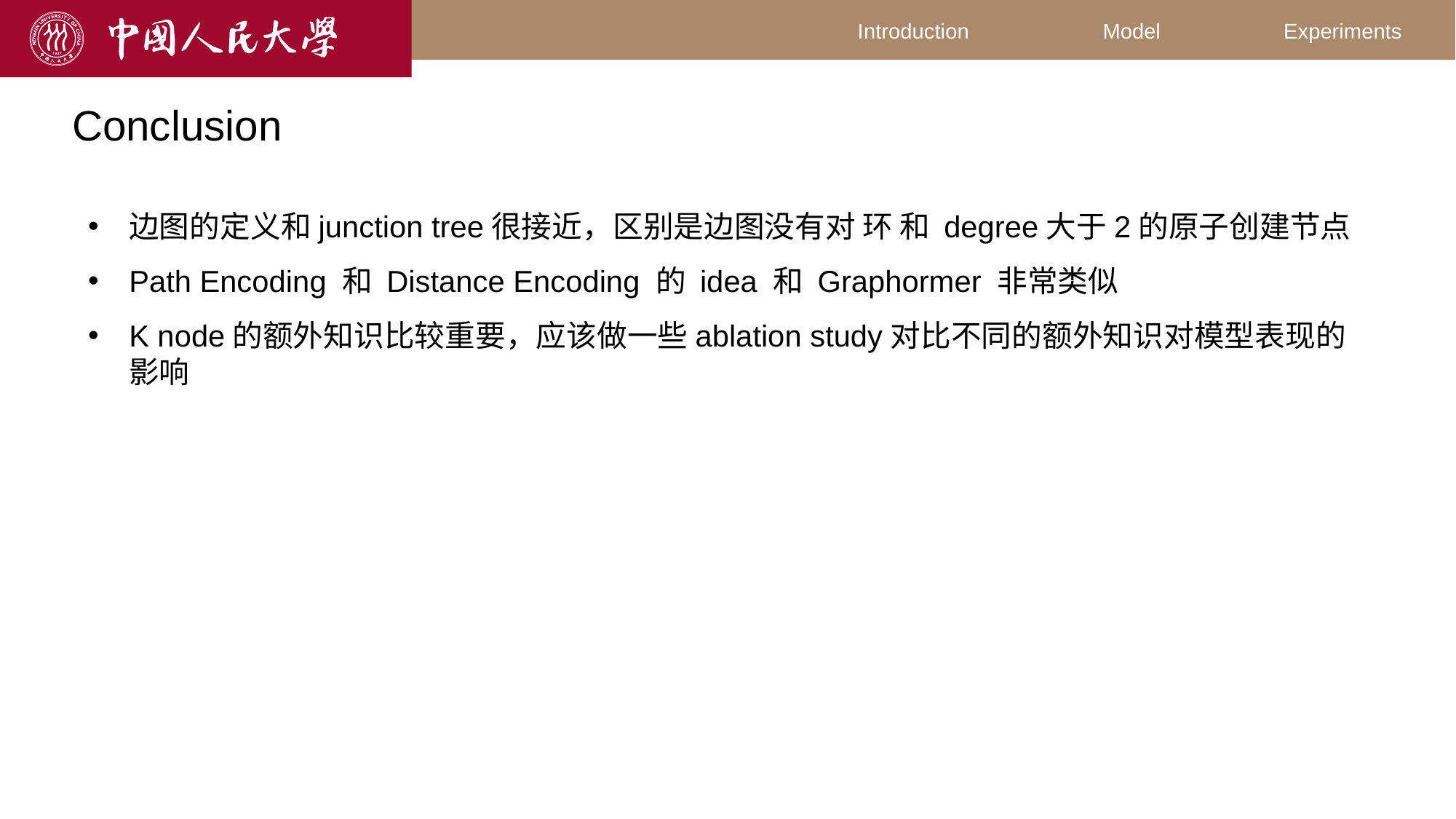

Introduction
Model
Experiments

Conclusion
边图的定义和junction tree很接近，区别是边图没有对 环 和 degree大于2的原子创建节点
Path Encoding 和 Distance Encoding 的 idea 和 Graphormer 非常类似
K node的额外知识比较重要，应该做一些ablation study对比不同的额外知识对模型表现的影响